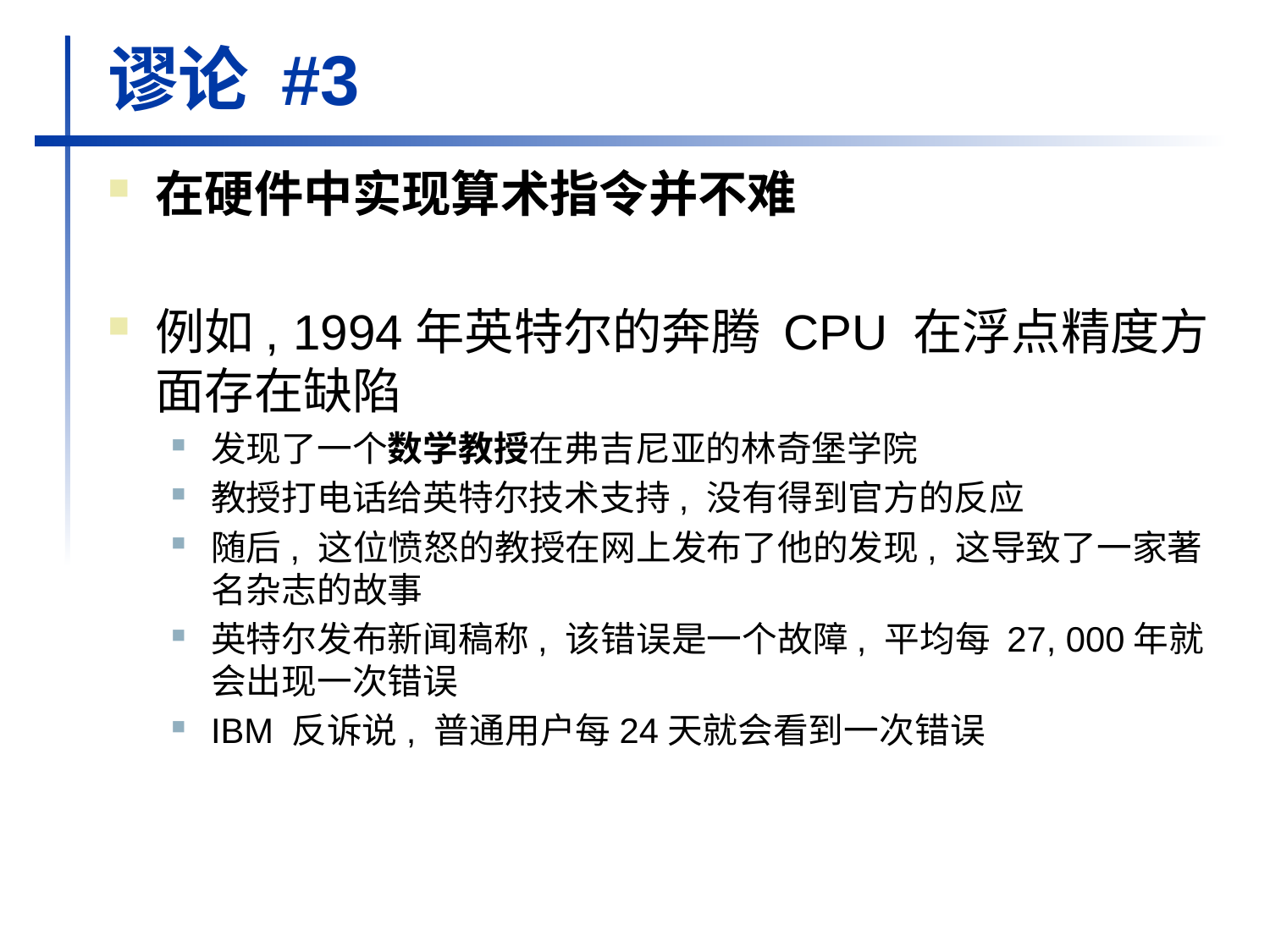

# 谬论 #3
在硬件中实现算术指令并不难

例如, 1994年英特尔的奔腾 CPU 在浮点精度方面存在缺陷
发现了一个数学教授在弗吉尼亚的林奇堡学院
教授打电话给英特尔技术支持, 没有得到官方的反应
随后, 这位愤怒的教授在网上发布了他的发现, 这导致了一家著名杂志的故事
英特尔发布新闻稿称, 该错误是一个故障, 平均每 27, 000年就会出现一次错误
IBM 反诉说, 普通用户每24天就会看到一次错误